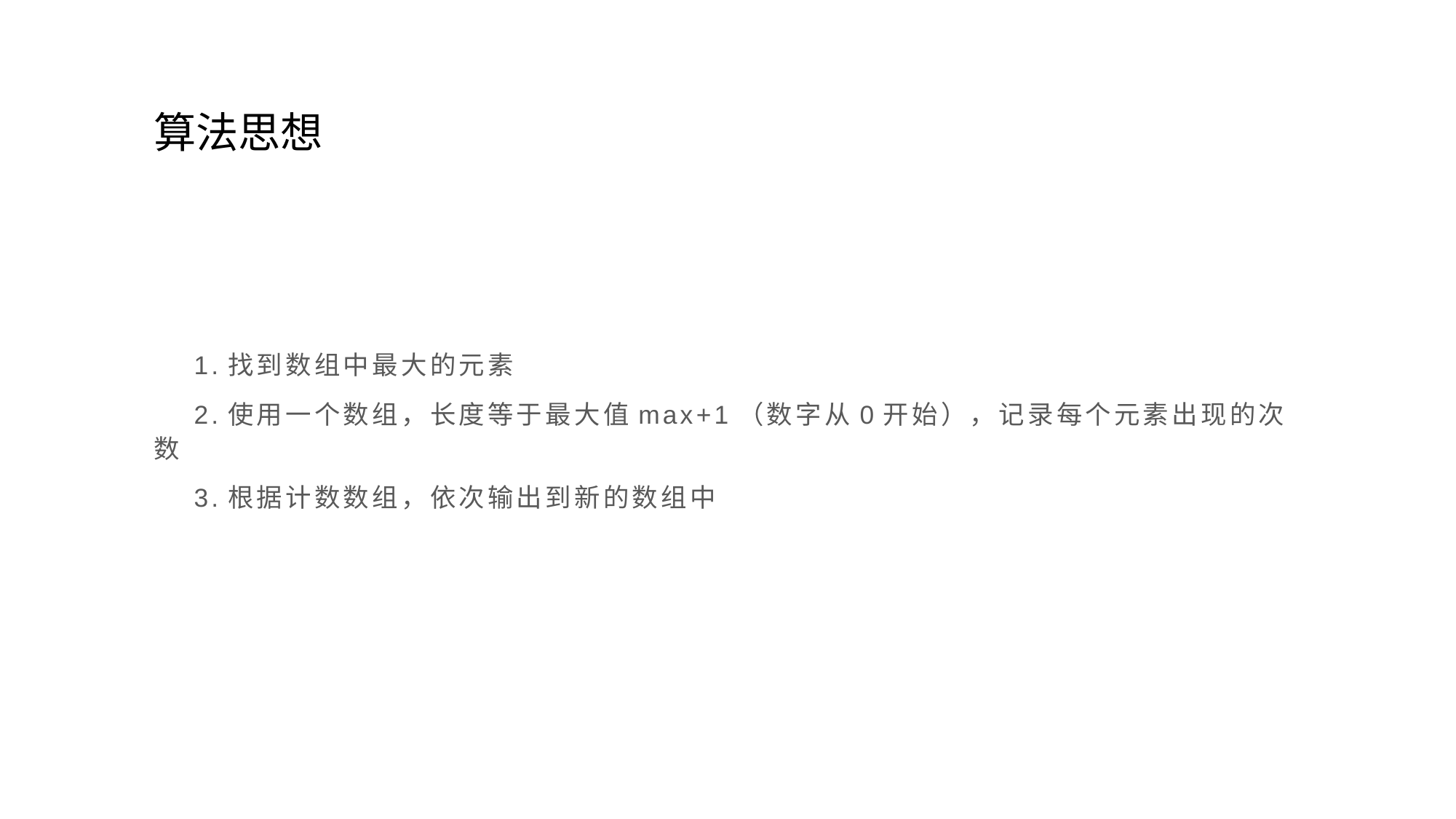

算法思想

    1.找到数组中最大的元素
    2.使用一个数组，长度等于最大值max+1（数字从0开始），记录每个元素出现的次数
    3.根据计数数组，依次输出到新的数组中